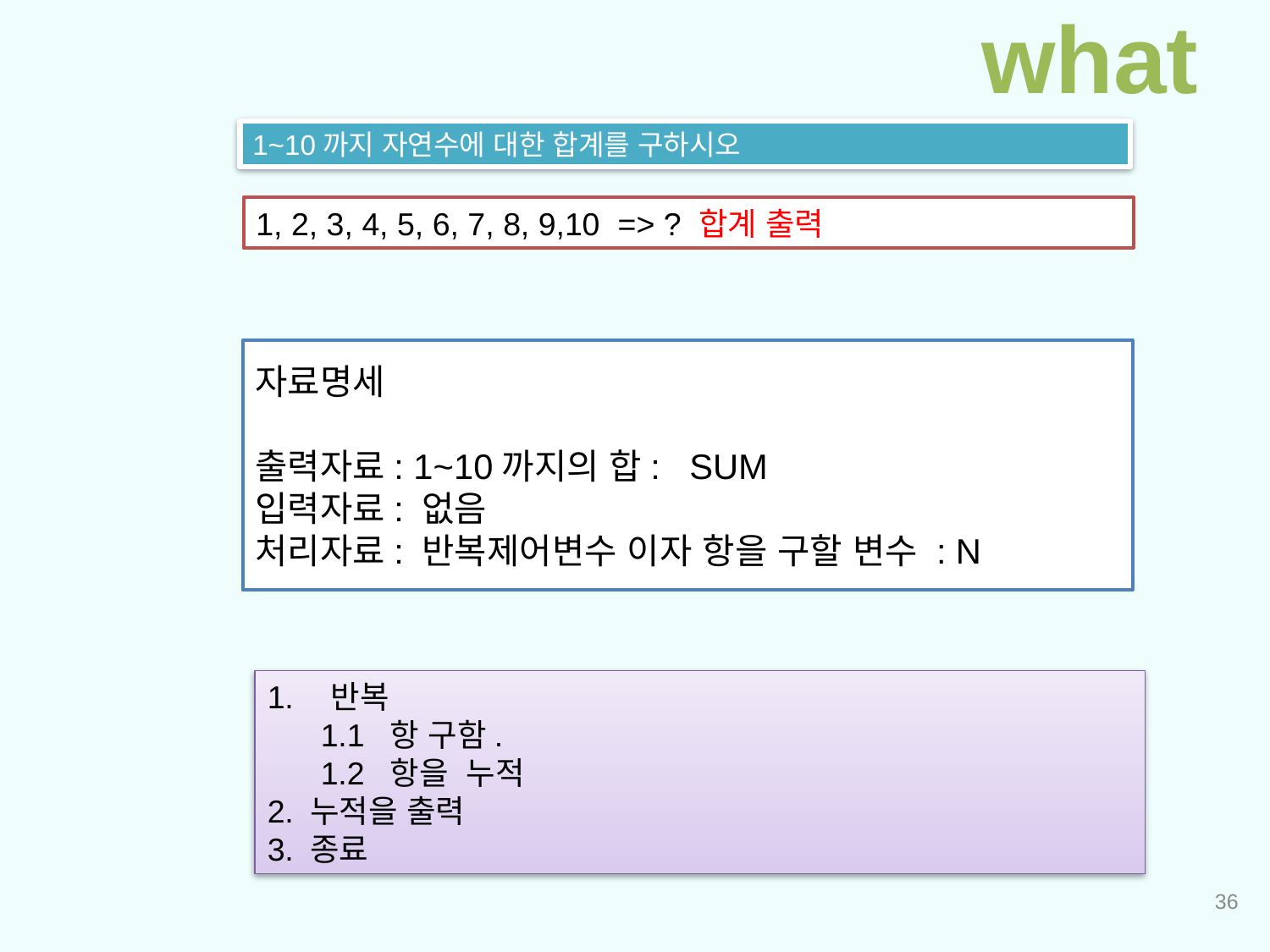

what
1~10까지 자연수에 대한 합계를 구하시오
1, 2, 3, 4, 5, 6, 7, 8, 9,10  => ? 합계 출력
자료명세

출력자료: 1~10까지의 합:   SUM
입력자료: 없음
처리자료: 반복제어변수 이자 항을 구할 변수 : N
반복
      1.1  항 구함.
      1.2  항을  누적
2. 누적을 출력
3. 종료
36